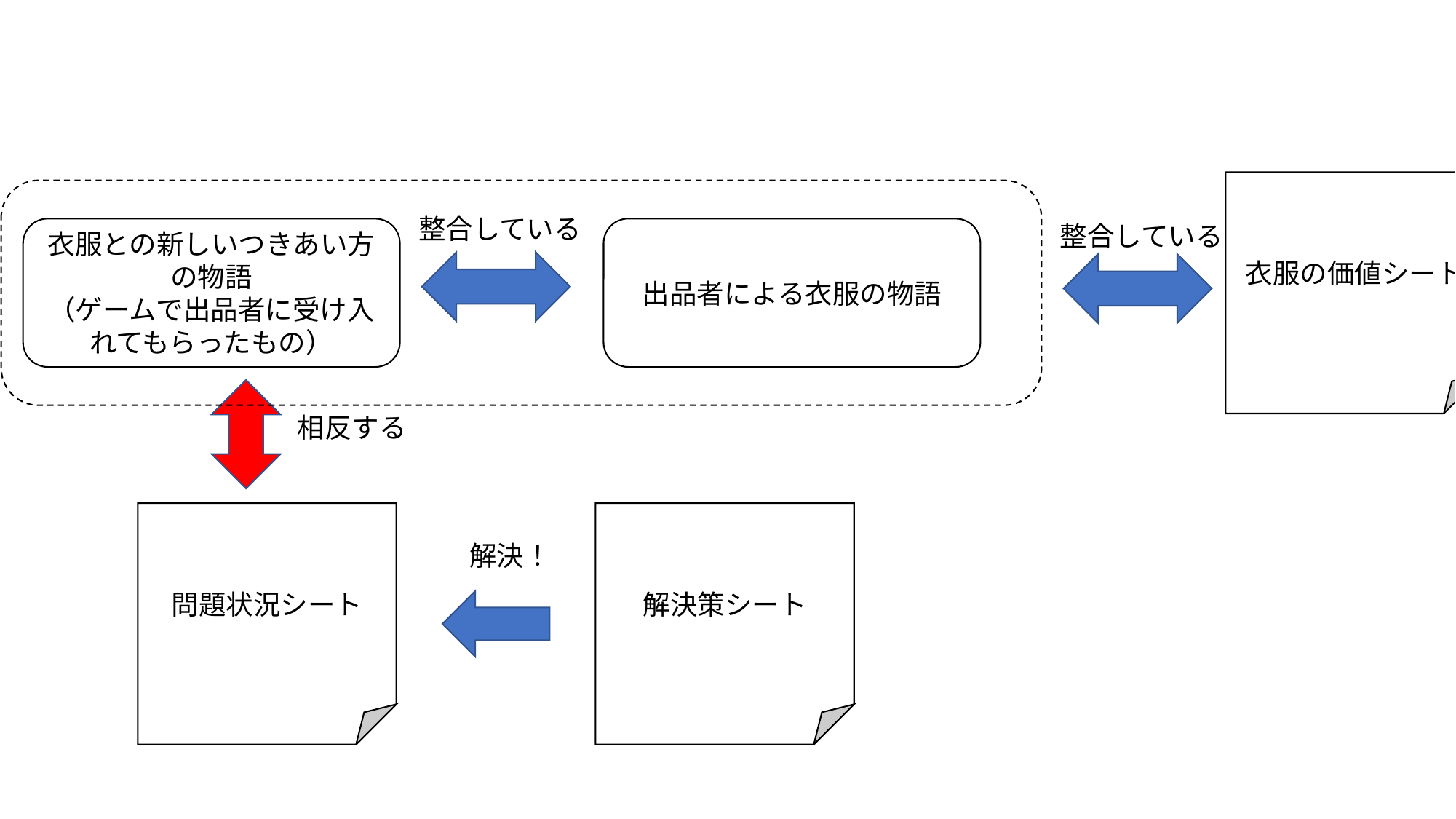

衣服の価値シート

整合している

整合している

出品者による衣服の物語
衣服との新しいつきあい方の物語
（ゲームで出品者に受け入れてもらったもの）

相反する
問題状況シート
解決策シート
解決！